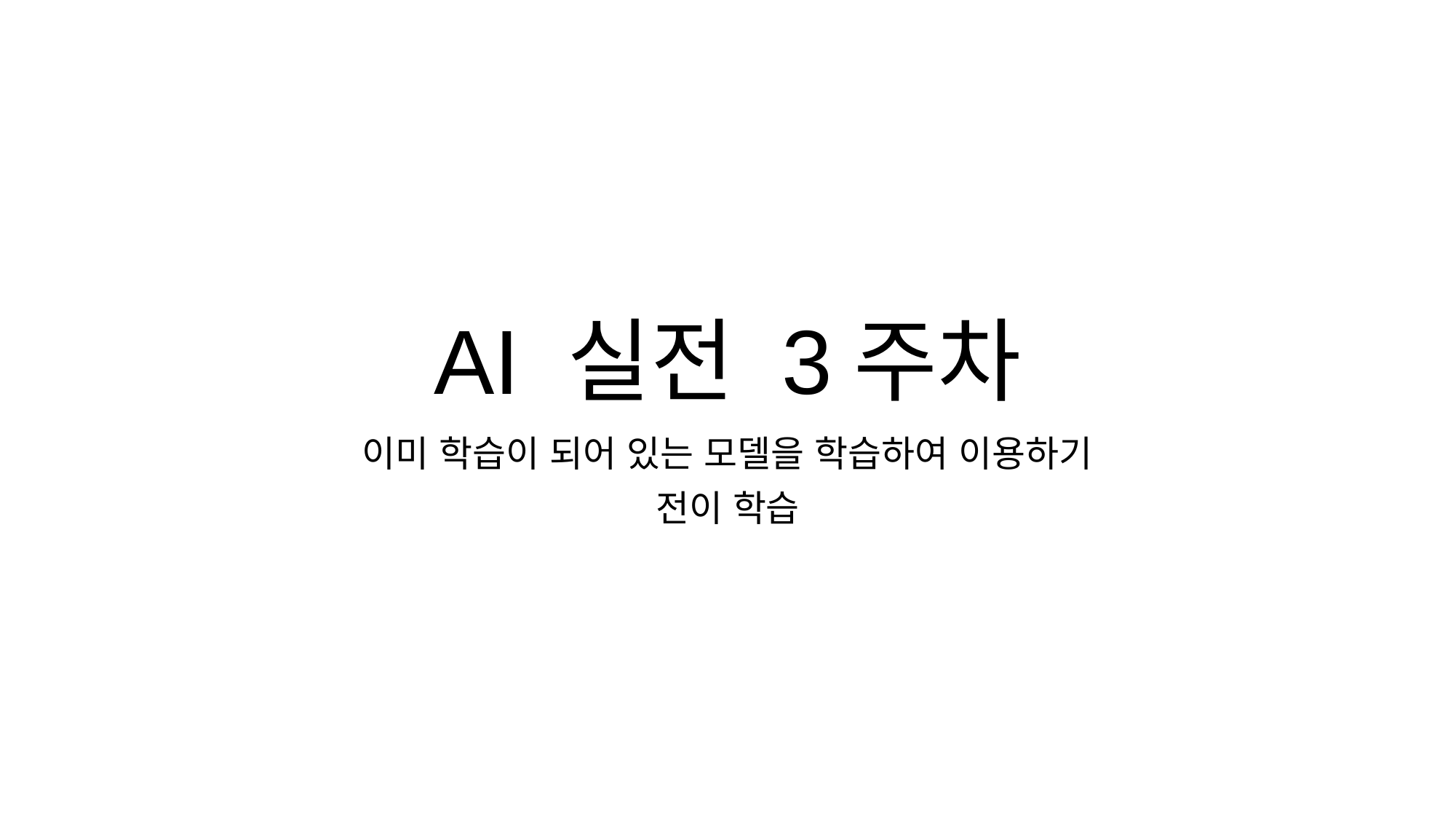

# AI 실전 3주차
이미 학습이 되어 있는 모델을 학습하여 이용하기
전이 학습